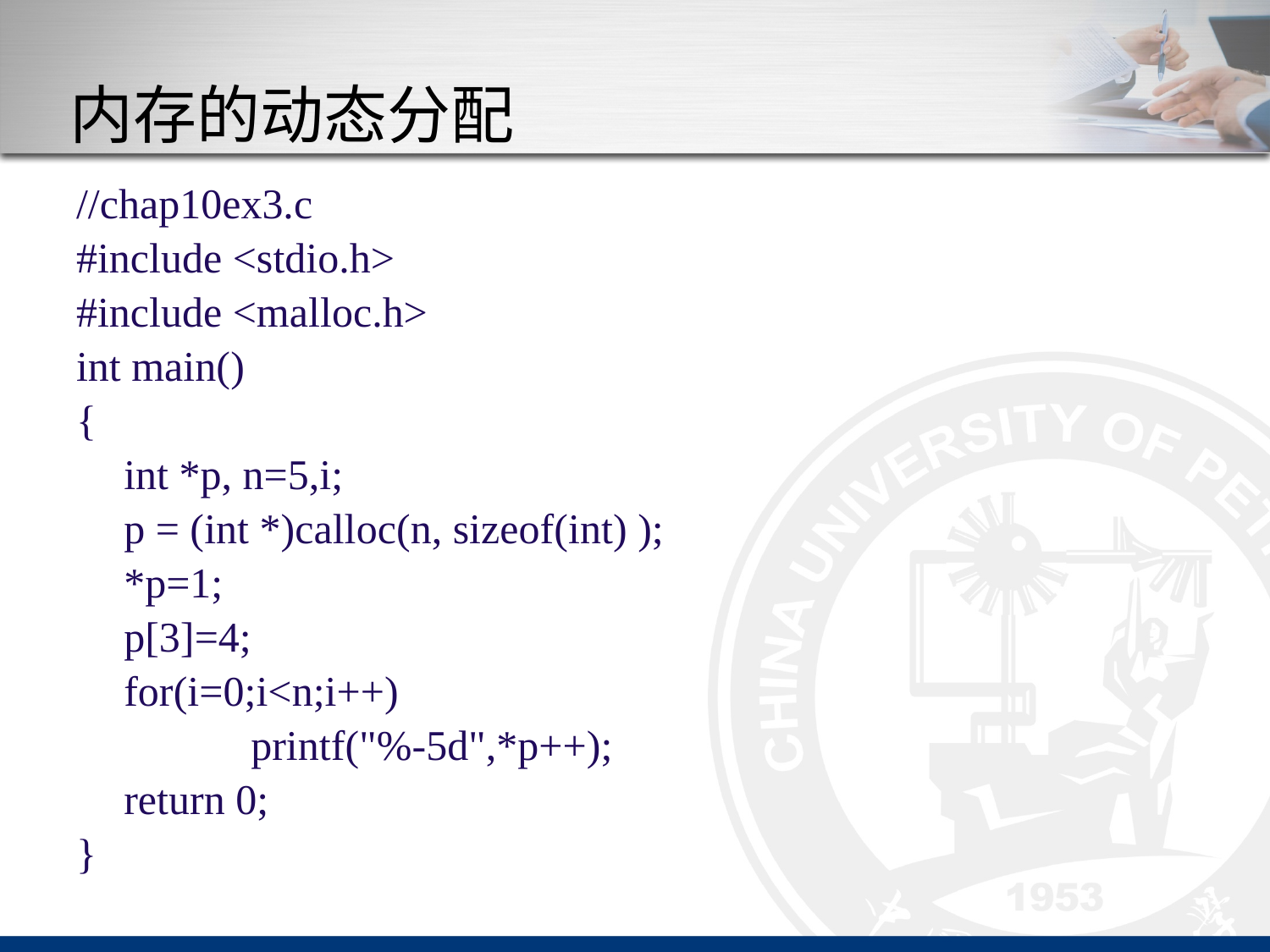

# 内存的动态分配
//chap10ex3.c
#include <stdio.h>
#include <malloc.h>
int main()
{
	int *p, n=5,i;
	p = (int *)calloc(n, sizeof(int) );
	*p=1;
	p[3]=4;
	for(i=0;i<n;i++)
		printf("%-5d",*p++);
	return 0;
}